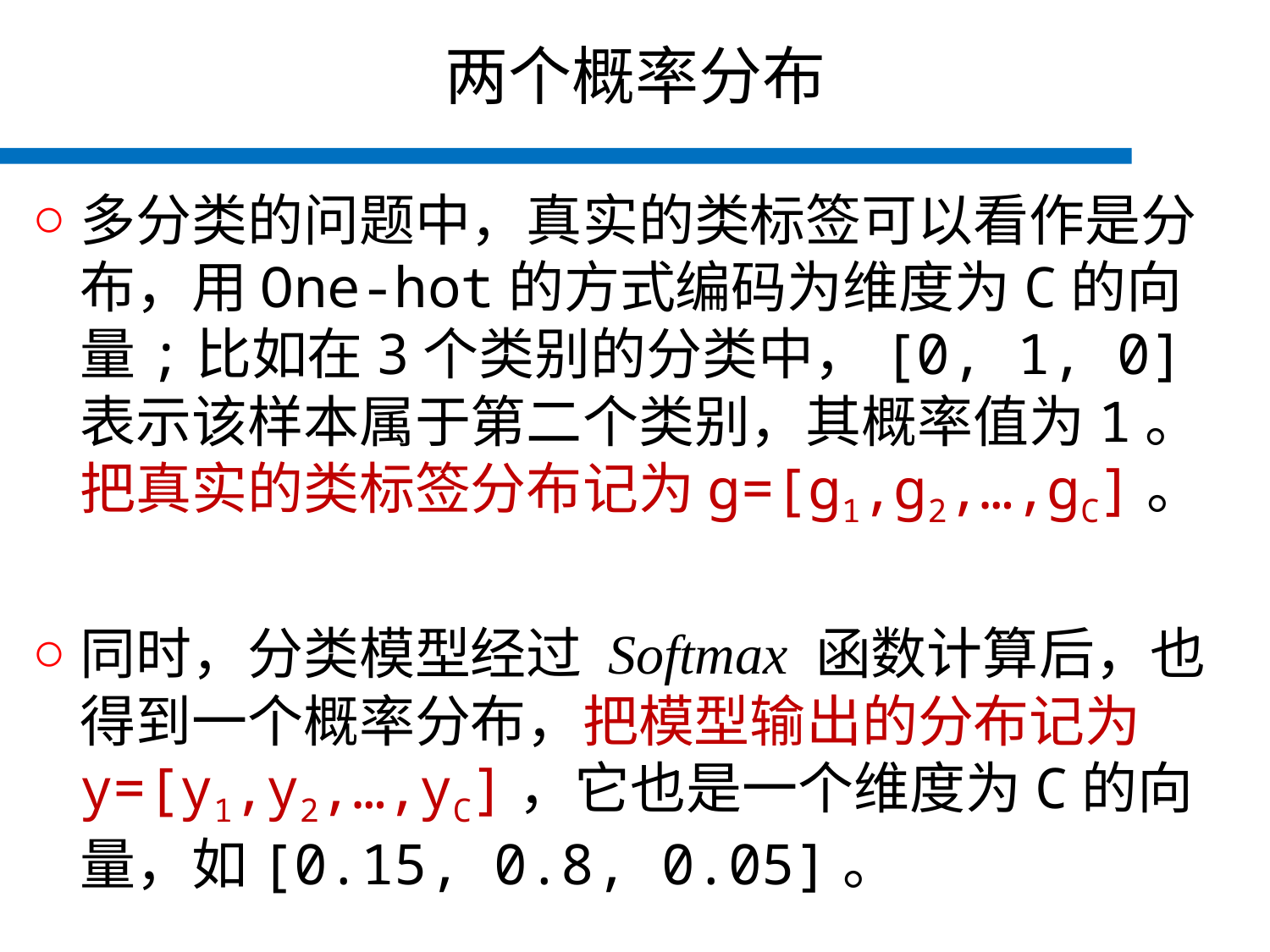

# 两个概率分布
多分类的问题中，真实的类标签可以看作是分布，用One-hot的方式编码为维度为C的向量;比如在3个类别的分类中，[0, 1, 0]表示该样本属于第二个类别，其概率值为1。把真实的类标签分布记为g=[g1,g2,…,gC]。

同时，分类模型经过 Softmax 函数计算后，也得到一个概率分布，把模型输出的分布记为y=[y1,y2,…,yC]，它也是一个维度为C的向量，如[0.15, 0.8, 0.05]。